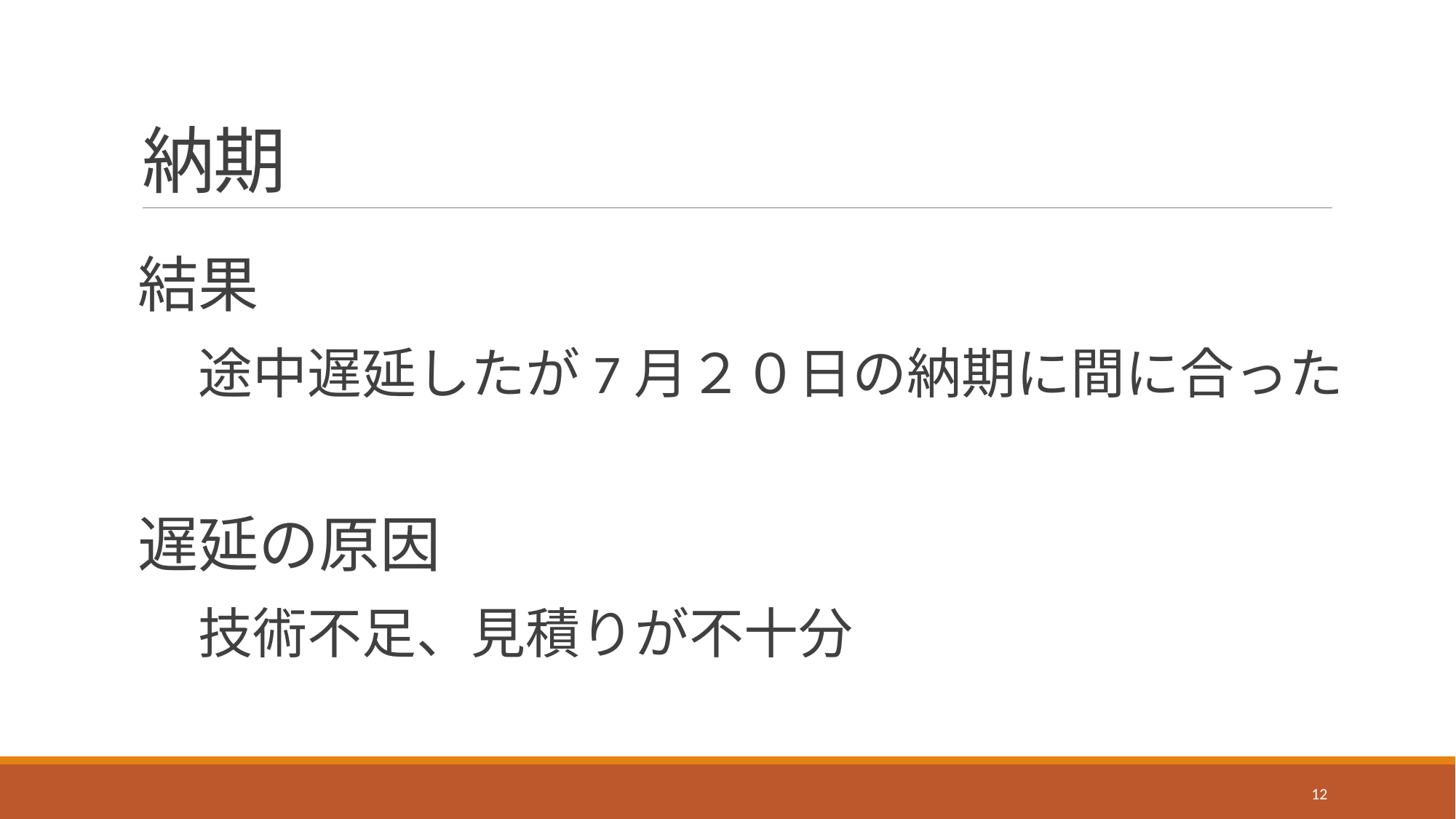

# 納期
結果
　途中遅延したが7月２０日の納期に間に合った

遅延の原因
　技術不足、見積りが不十分

12